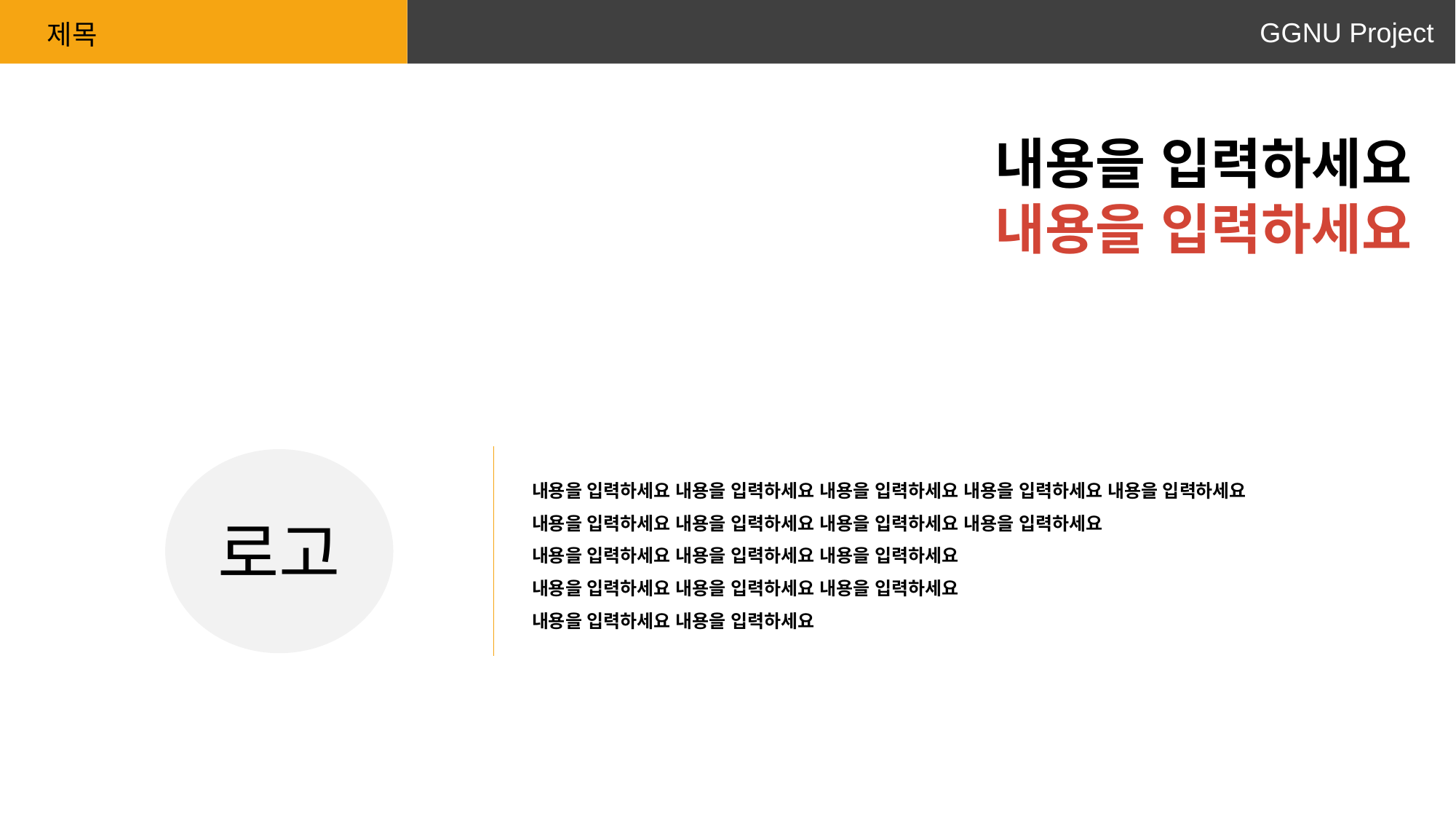

GGNU Project
제목
내용을 입력하세요
내용을 입력하세요
로고
내용을 입력하세요 내용을 입력하세요 내용을 입력하세요 내용을 입력하세요 내용을 입력하세요
내용을 입력하세요 내용을 입력하세요 내용을 입력하세요 내용을 입력하세요
내용을 입력하세요 내용을 입력하세요 내용을 입력하세요
내용을 입력하세요 내용을 입력하세요 내용을 입력하세요
내용을 입력하세요 내용을 입력하세요